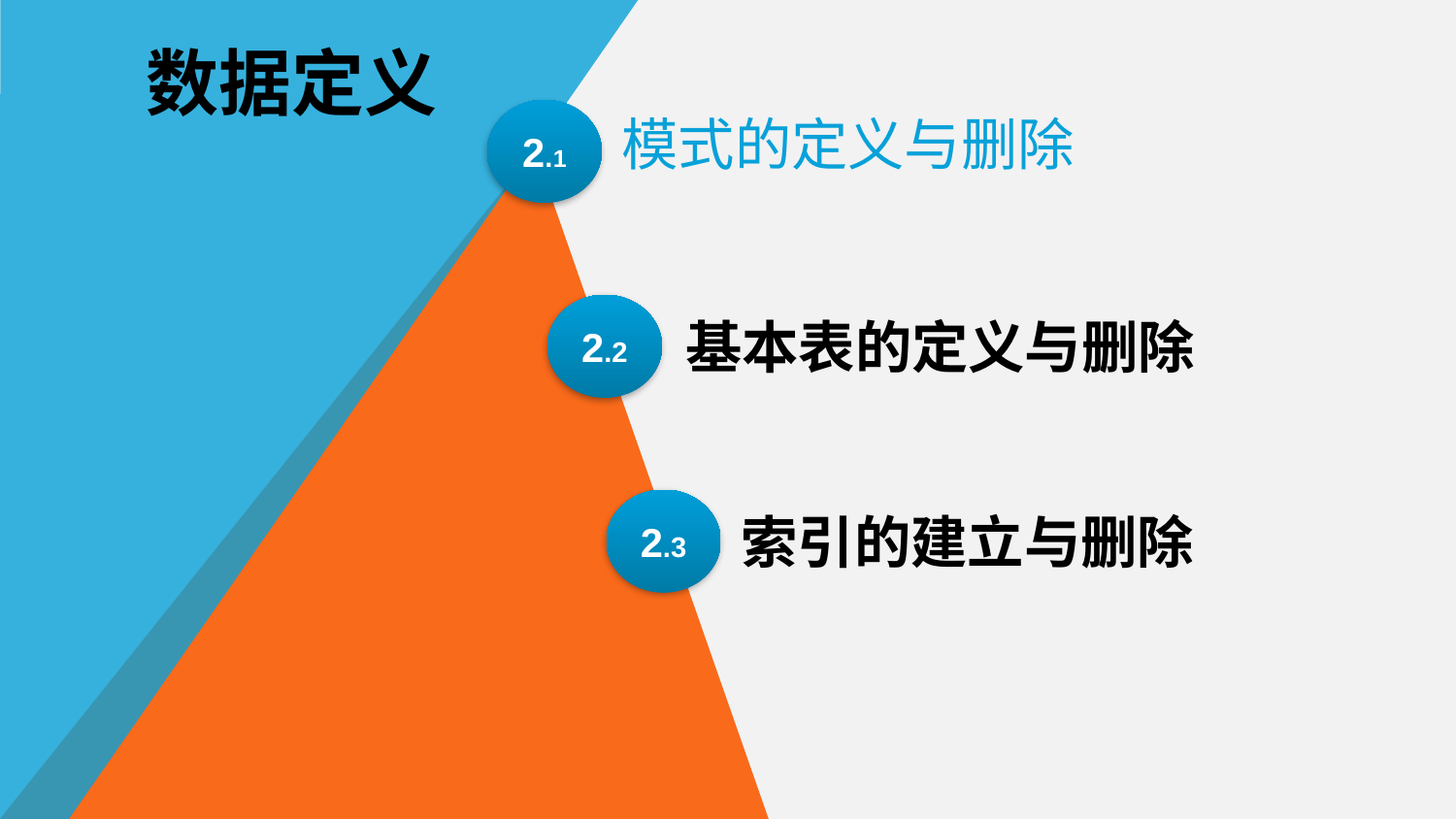

数据定义
2.1
模式的定义与删除
2.2
基本表的定义与删除
2.3
索引的建立与删除